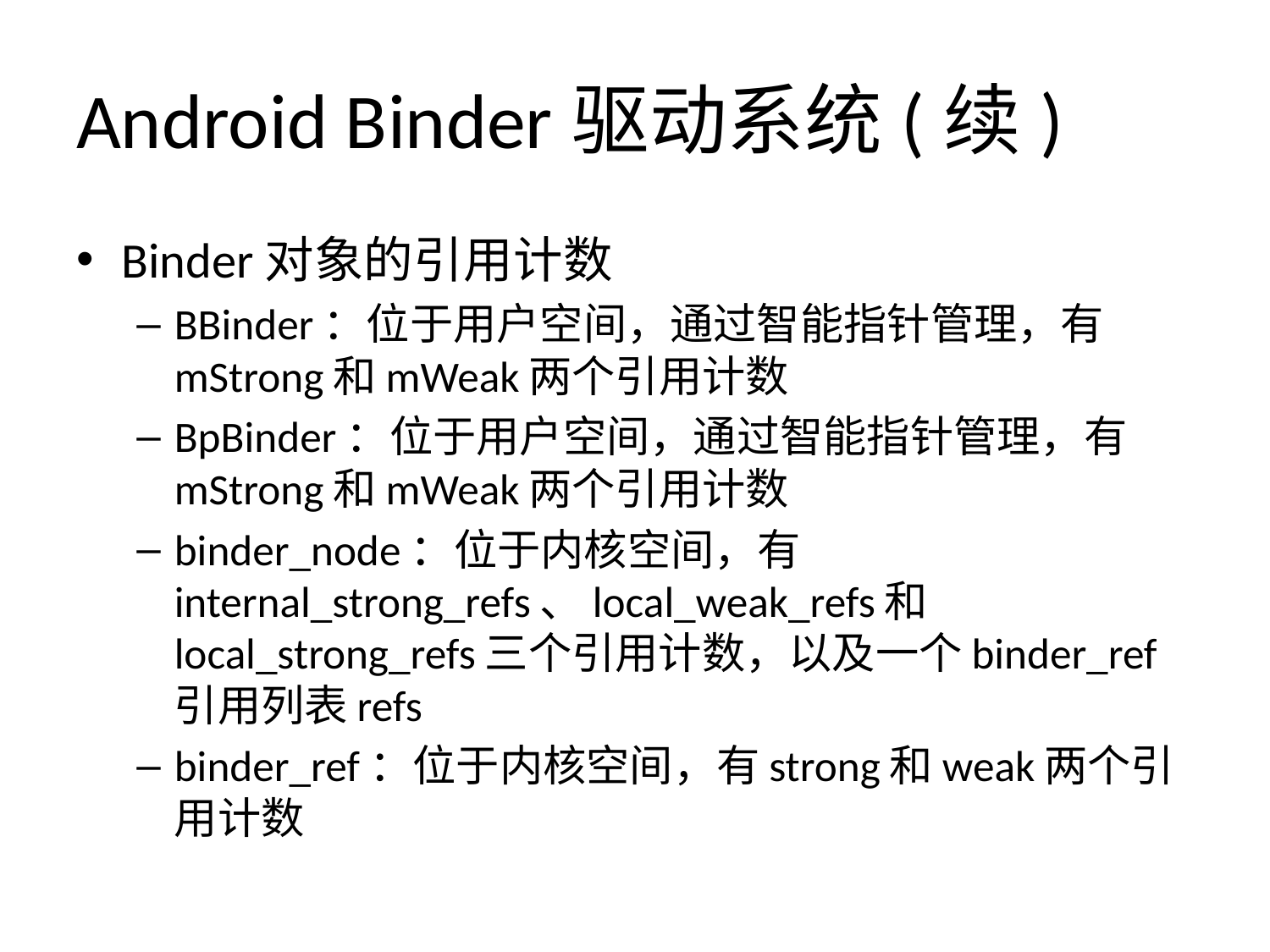

# Android Binder驱动系统(续)
Binder对象的引用计数
BBinder：位于用户空间，通过智能指针管理，有mStrong和mWeak两个引用计数
BpBinder：位于用户空间，通过智能指针管理，有mStrong和mWeak两个引用计数
binder_node：位于内核空间，有internal_strong_refs、local_weak_refs和local_strong_refs三个引用计数，以及一个binder_ref引用列表refs
binder_ref：位于内核空间，有strong和weak两个引用计数